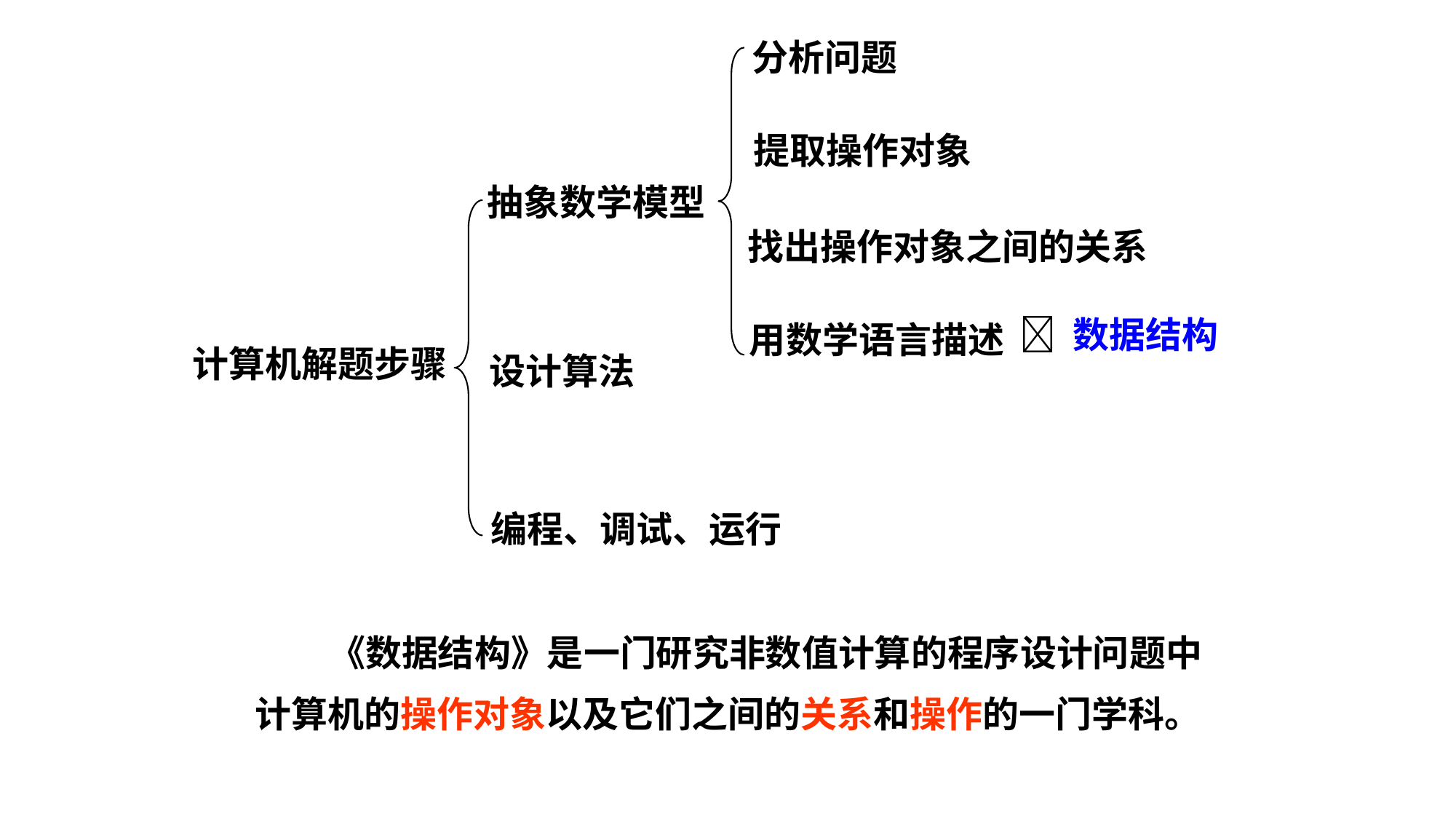

分析问题

提取操作对象
抽象数学模型

找出操作对象之间的关系
用数学语言描述
⇒ 数据结构
计算机解题步骤
设计算法
编程、调试、运行
        《数据结构》是一门研究非数值计算的程序设计问题中
计算机的操作对象以及它们之间的关系和操作的一门学科。